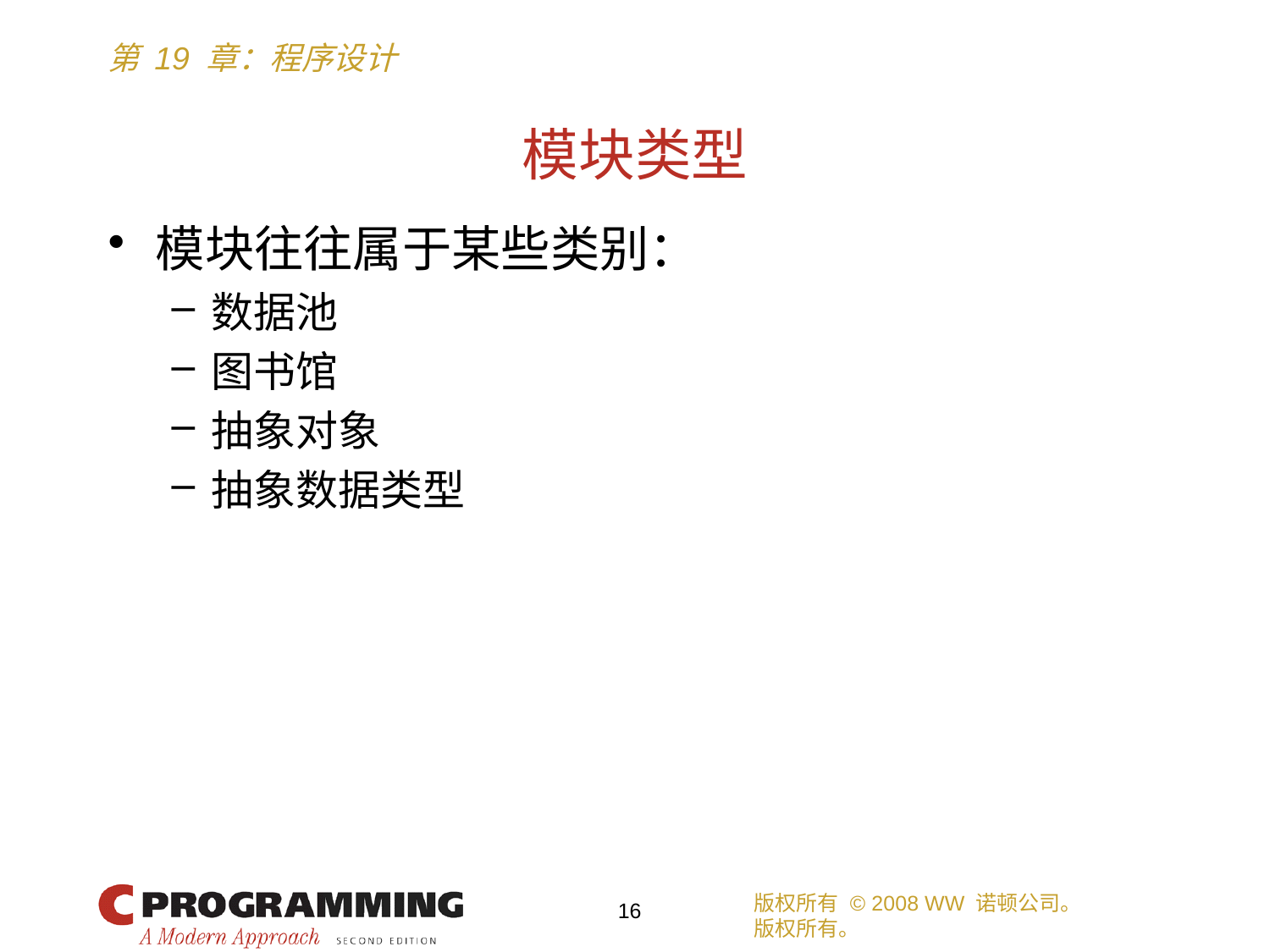

# 模块类型
模块往往属于某些类别：
数据池
图书馆
抽象对象
抽象数据类型
版权所有 © 2008 WW 诺顿公司。
版权所有。
16